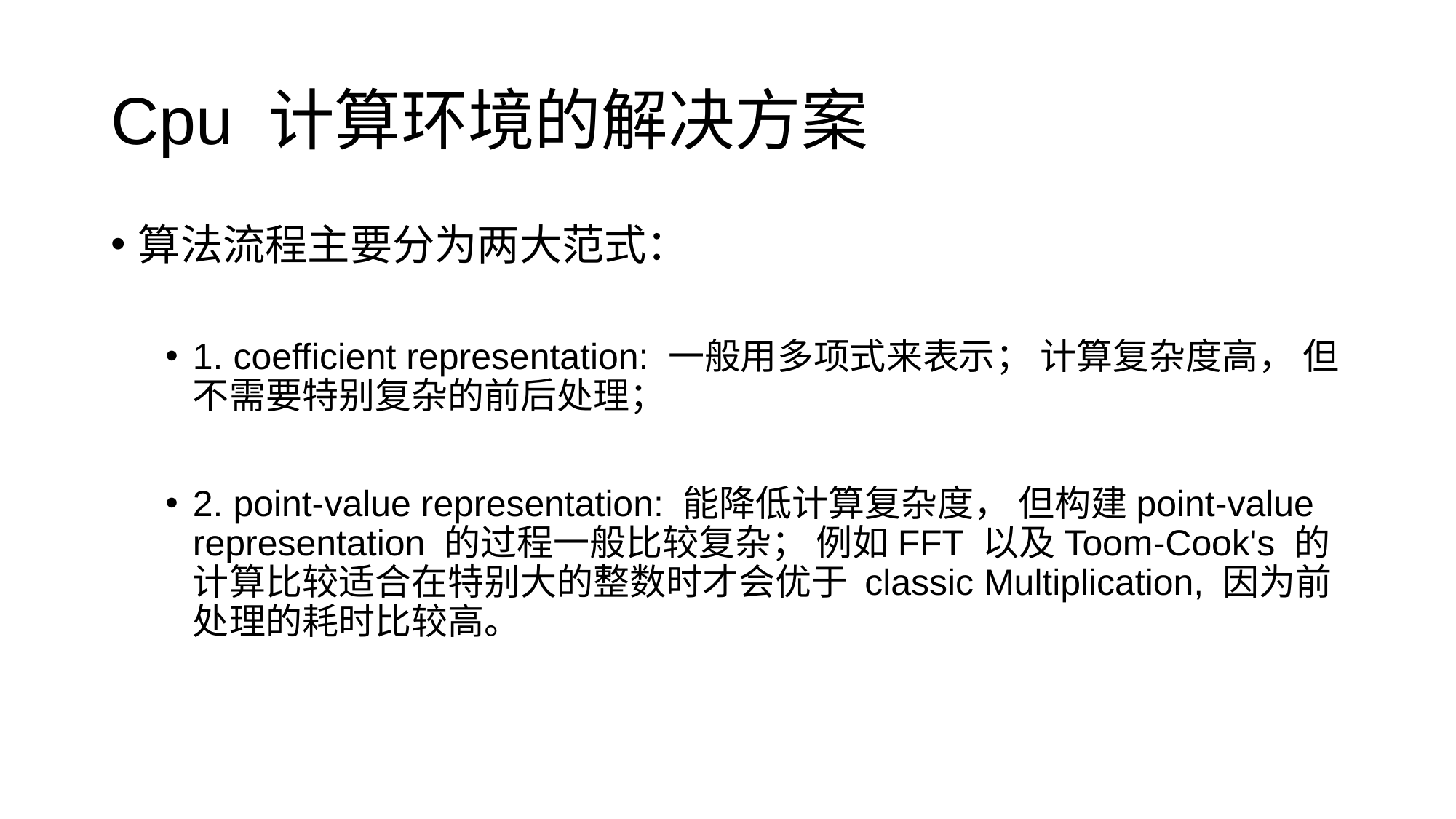

# Cpu 计算环境的解决方案
算法流程主要分为两大范式：

1. coefficient representation: 一般用多项式来表示； 计算复杂度高， 但不需要特别复杂的前后处理；

2. point-value representation: 能降低计算复杂度， 但构建point-value representation 的过程一般比较复杂； 例如FFT 以及Toom-Cook's 的计算比较适合在特别大的整数时才会优于 classic Multiplication, 因为前处理的耗时比较高。